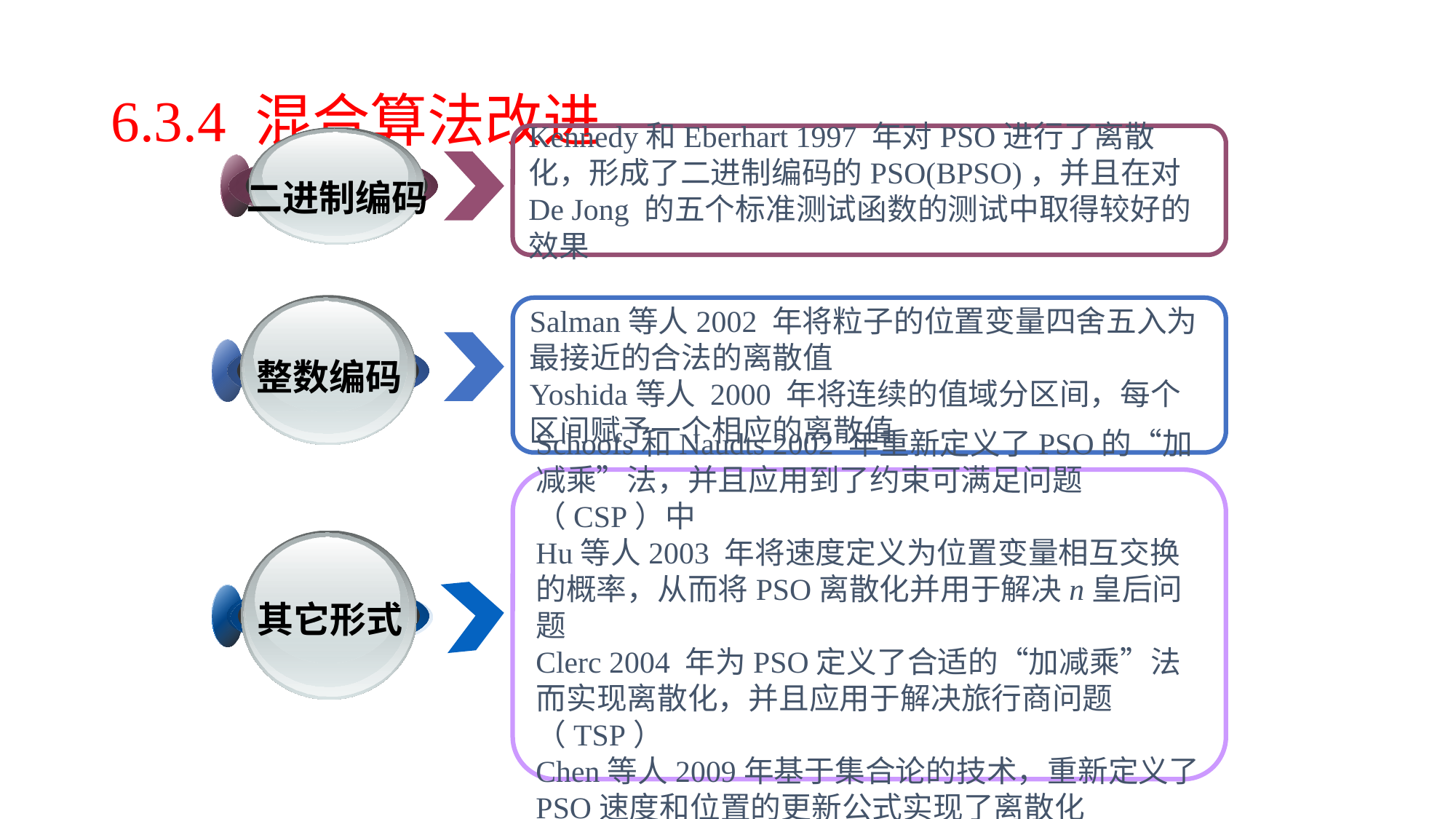

# 6.3.4 混合算法改进
Kennedy和Eberhart 1997 年对PSO进行了离散化，形成了二进制编码的PSO(BPSO)，并且在对De Jong 的五个标准测试函数的测试中取得较好的效果

二进制编码

整数编码
Salman等人2002 年将粒子的位置变量四舍五入为最接近的合法的离散值
Yoshida等人 2000 年将连续的值域分区间，每个区间赋予一个相应的离散值

Schoofs和Naudts 2002 年重新定义了PSO的“加减乘”法，并且应用到了约束可满足问题（CSP）中
Hu等人2003 年将速度定义为位置变量相互交换的概率，从而将PSO离散化并用于解决n皇后问题
Clerc 2004 年为PSO定义了合适的“加减乘”法而实现离散化，并且应用于解决旅行商问题（TSP）
Chen等人2009年基于集合论的技术，重新定义了PSO速度和位置的更新公式实现了离散化

其它形式